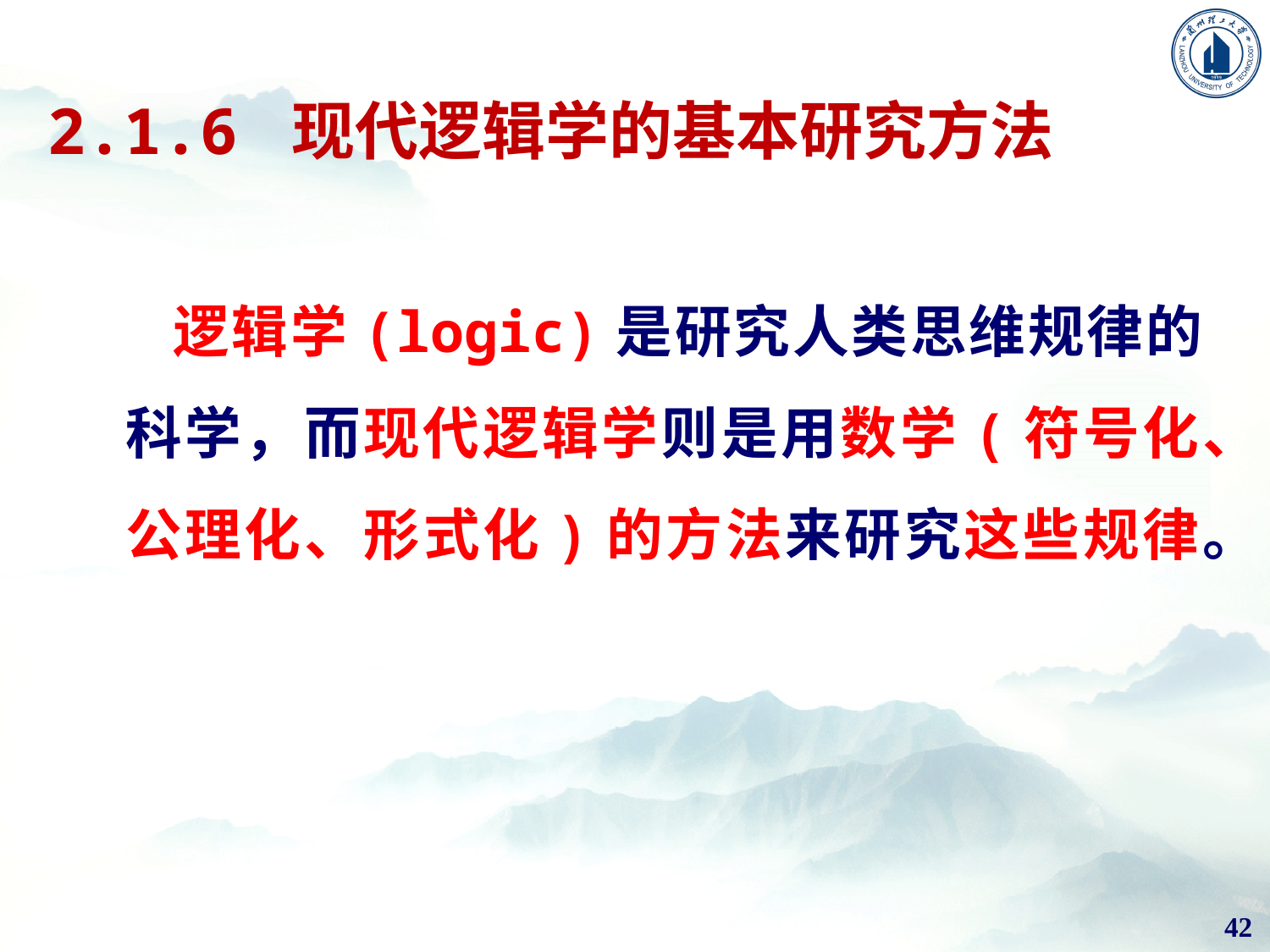

# 2.1.6 现代逻辑学的基本研究方法
逻辑学(logic)是研究人类思维规律的科学，而现代逻辑学则是用数学(符号化、公理化、形式化)的方法来研究这些规律。
42